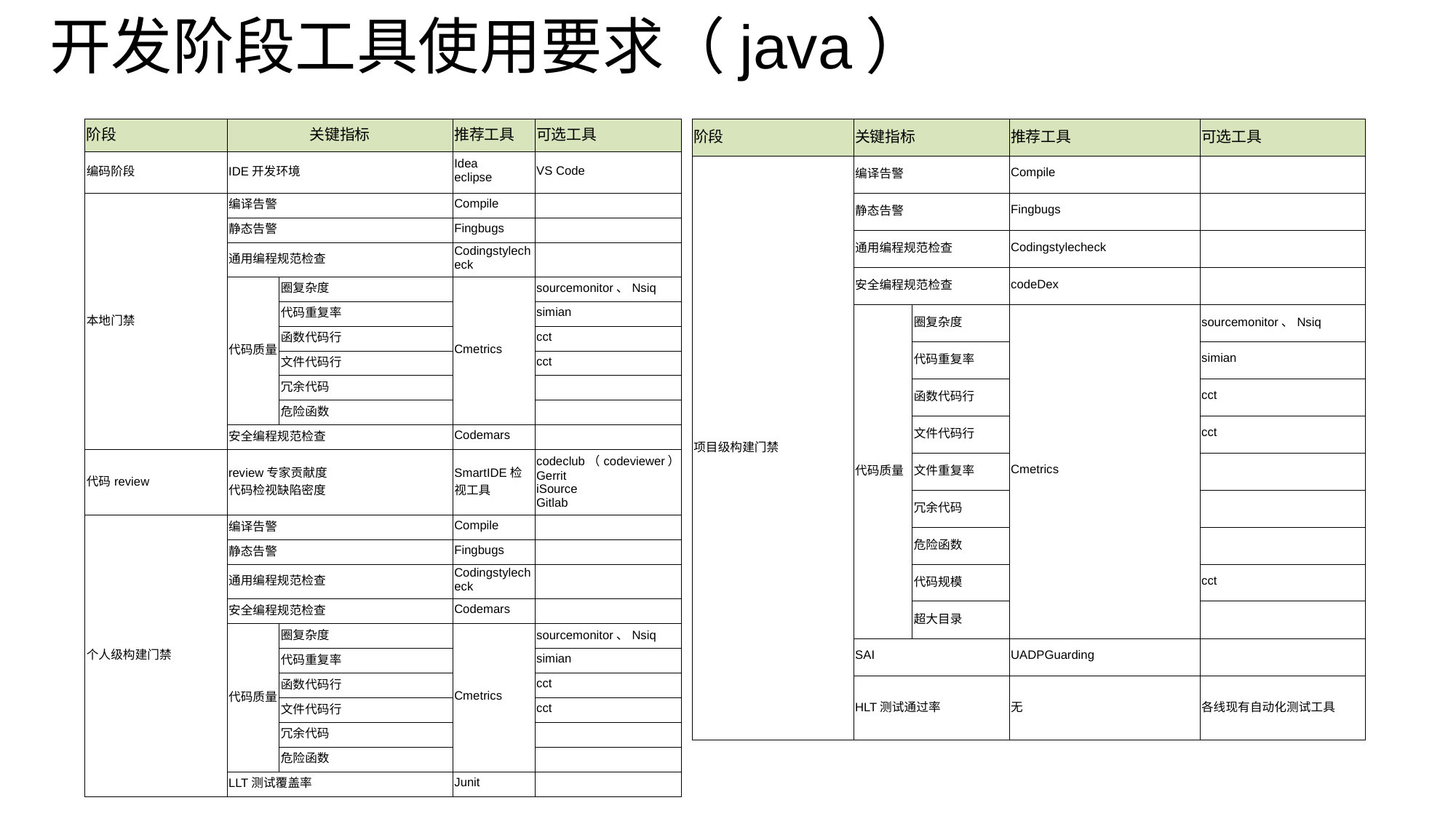

# 开发阶段工具使用要求（java）
| 阶段 | 关键指标 |  | 推荐工具 | 可选工具 |
| --- | --- | --- | --- | --- |
| 项目级构建门禁 | 编译告警 |  | Compile |  |
|  | 静态告警 |  | Fingbugs |  |
|  | 通用编程规范检查 |  | Codingstylecheck |  |
|  | 安全编程规范检查 |  | codeDex |  |
|  | 代码质量 | 圈复杂度 | Cmetrics | sourcemonitor、Nsiq |
|  |  | 代码重复率 |  | simian |
|  |  | 函数代码行 |  | cct |
|  |  | 文件代码行 |  | cct |
|  |  | 文件重复率 |  |  |
|  |  | 冗余代码 |  |  |
|  |  | 危险函数 |  |  |
|  |  | 代码规模 |  | cct |
|  |  | 超大目录 |  |  |
|  | SAI |  | UADPGuarding |  |
|  | HLT测试通过率 |  | 无 | 各线现有自动化测试工具 |
| 阶段 | 关键指标 |  | 推荐工具 | 可选工具 |
| --- | --- | --- | --- | --- |
| 编码阶段 | IDE开发环境 |  | Idea eclipse | VS Code |
| 本地门禁 | 编译告警 |  | Compile |  |
|  | 静态告警 |  | Fingbugs |  |
|  | 通用编程规范检查 |  | Codingstylecheck |  |
|  | 代码质量 | 圈复杂度 | Cmetrics | sourcemonitor、Nsiq |
|  |  | 代码重复率 |  | simian |
|  |  | 函数代码行 |  | cct |
|  |  | 文件代码行 |  | cct |
|  |  | 冗余代码 |  |  |
|  |  | 危险函数 |  |  |
|  | 安全编程规范检查 |  | Codemars |  |
| 代码review | review专家贡献度 代码检视缺陷密度 |  | SmartIDE检视工具 | codeclub（codeviewer） Gerrit iSource Gitlab |
| 个人级构建门禁 | 编译告警 |  | Compile |  |
|  | 静态告警 |  | Fingbugs |  |
|  | 通用编程规范检查 |  | Codingstylecheck |  |
|  | 安全编程规范检查 |  | Codemars |  |
|  | 代码质量 | 圈复杂度 | Cmetrics | sourcemonitor、Nsiq |
|  |  | 代码重复率 |  | simian |
|  |  | 函数代码行 |  | cct |
|  |  | 文件代码行 |  | cct |
|  |  | 冗余代码 |  |  |
|  |  | 危险函数 |  |  |
|  | LLT测试覆盖率 |  | Junit |  |